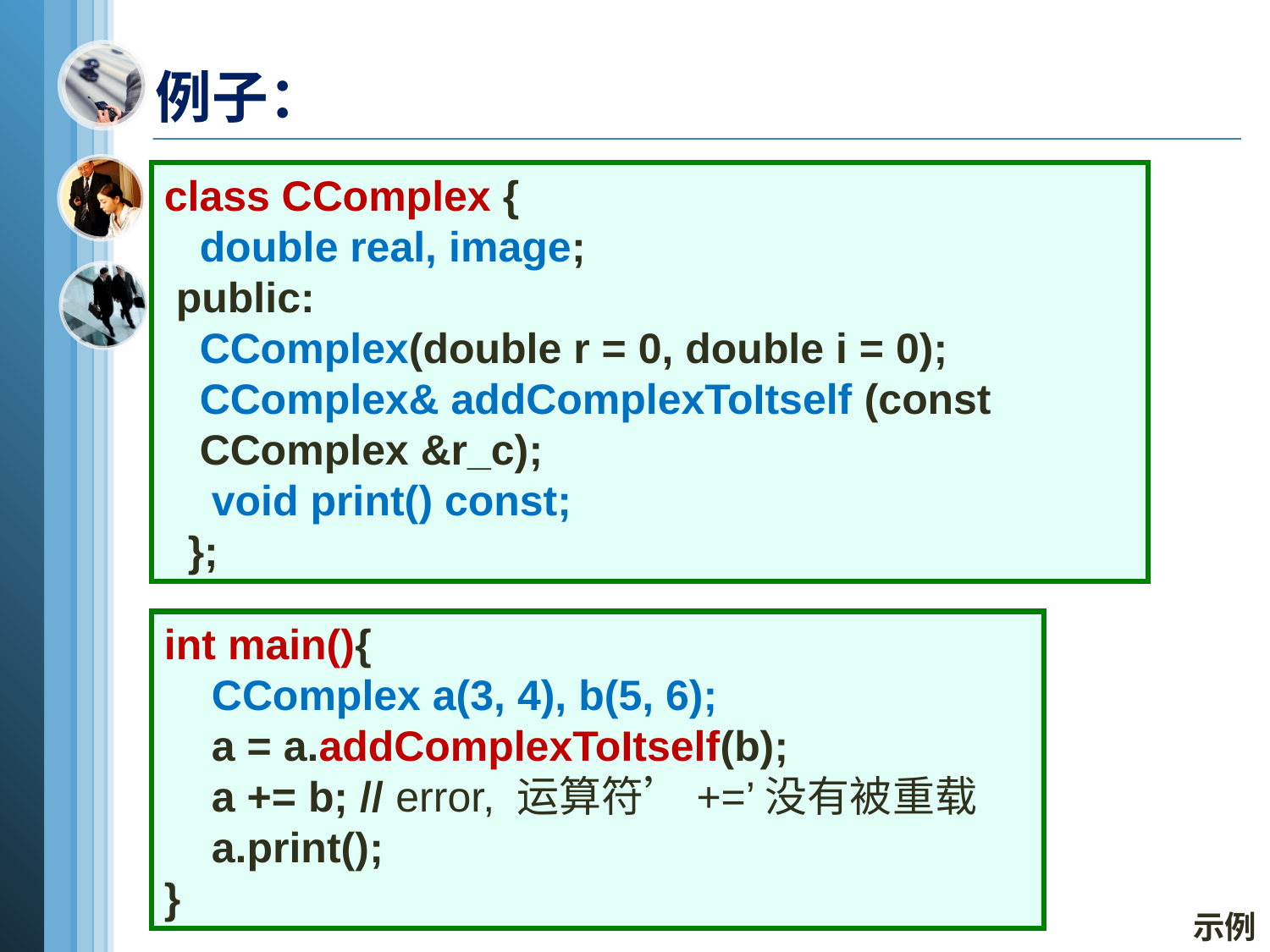

例子：
class CComplex {
   double real, image;
 public:
   CComplex(double r = 0, double i = 0);
   CComplex& addComplexToItself (const
   CComplex &r_c);
    void print() const;
  };
int main(){
    CComplex a(3, 4), b(5, 6);
    a = a.addComplexToItself(b);
    a += b; // error, 运算符’+=’没有被重载
    a.print();
}
示例